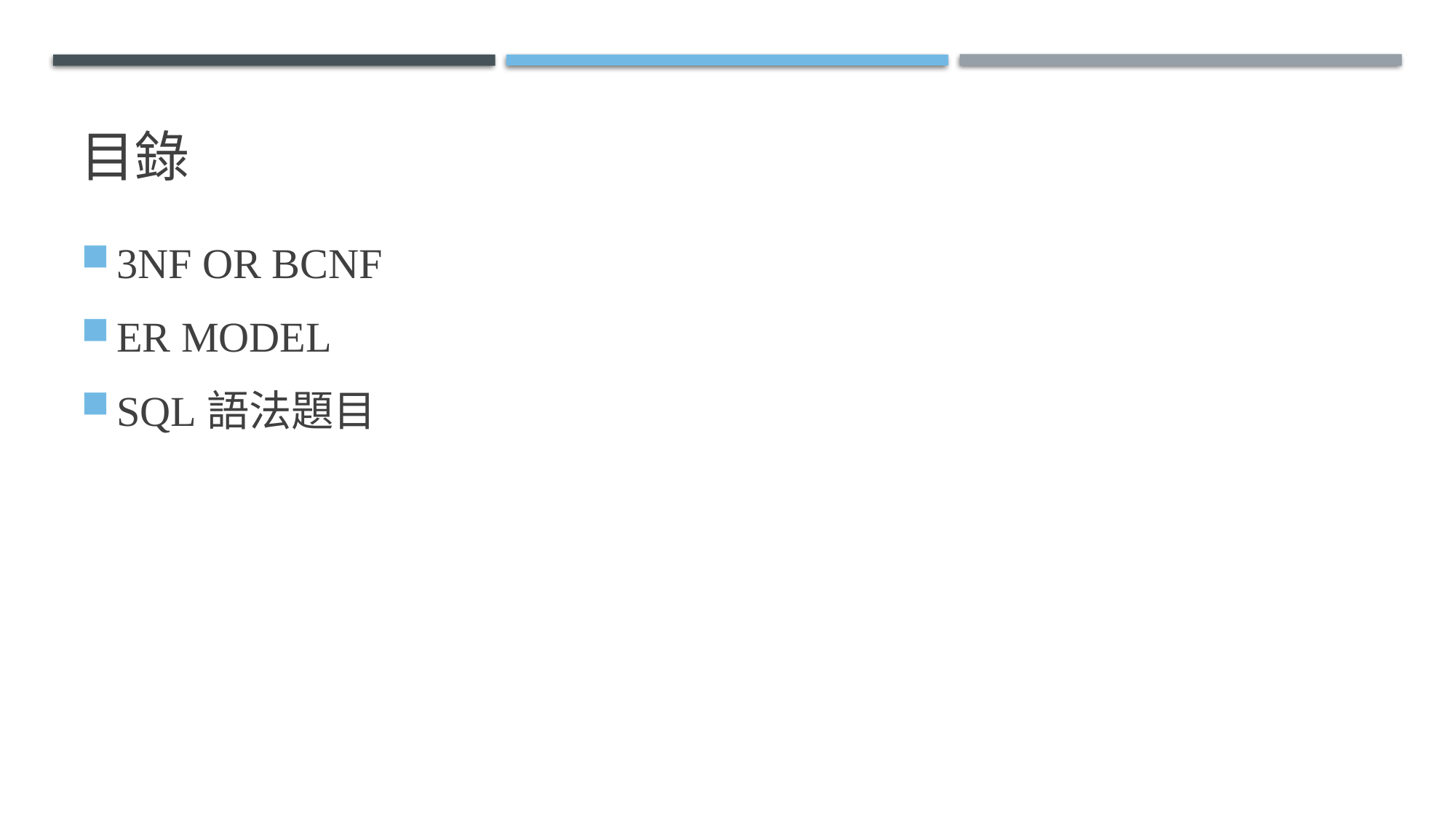

# 目錄
3NF OR BCNF
ER MODEL
SQL語法題目